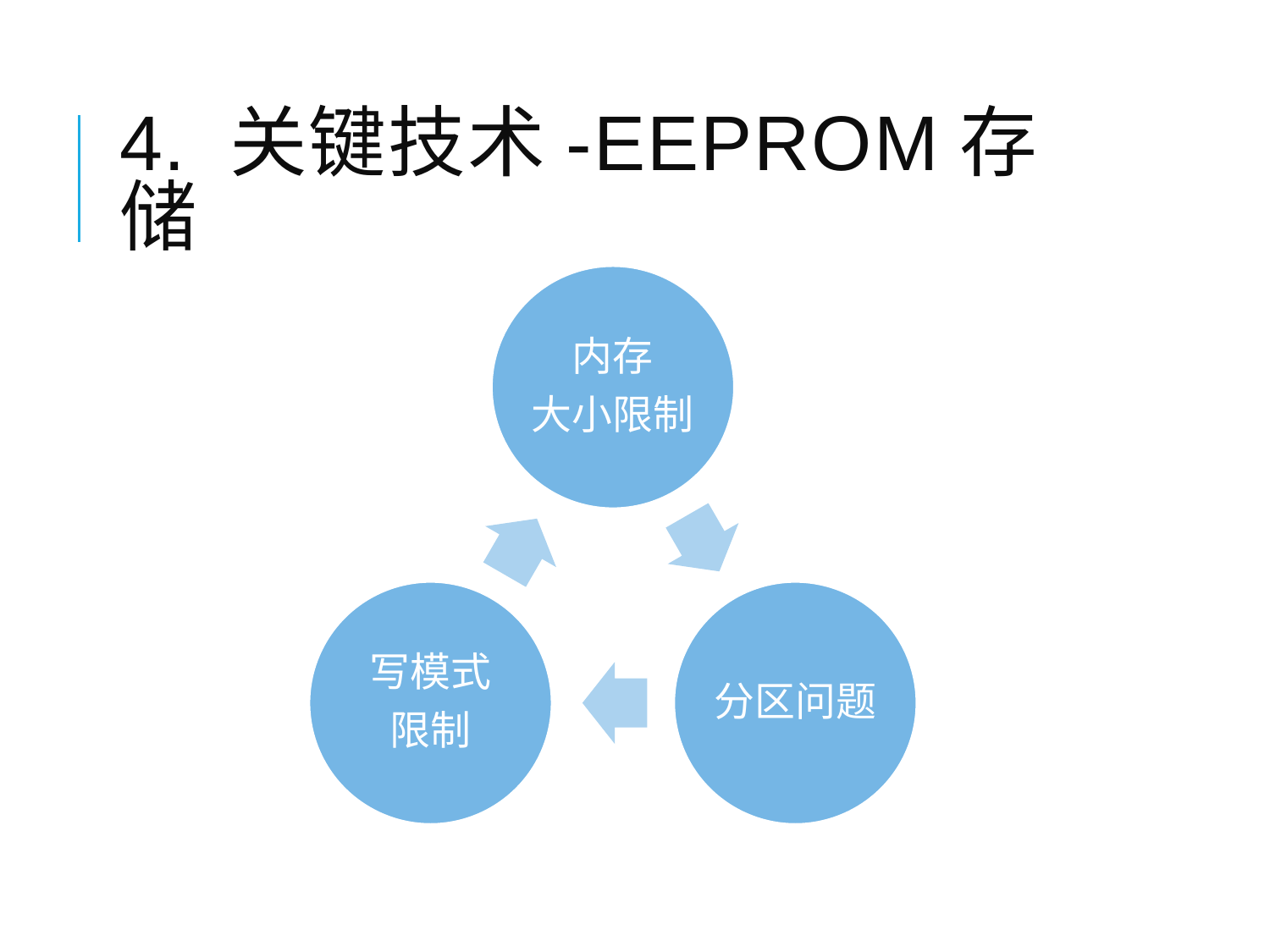

# 4. 关键技术-EEPROM存储
内存
大小限制

分区问题

写模式
限制